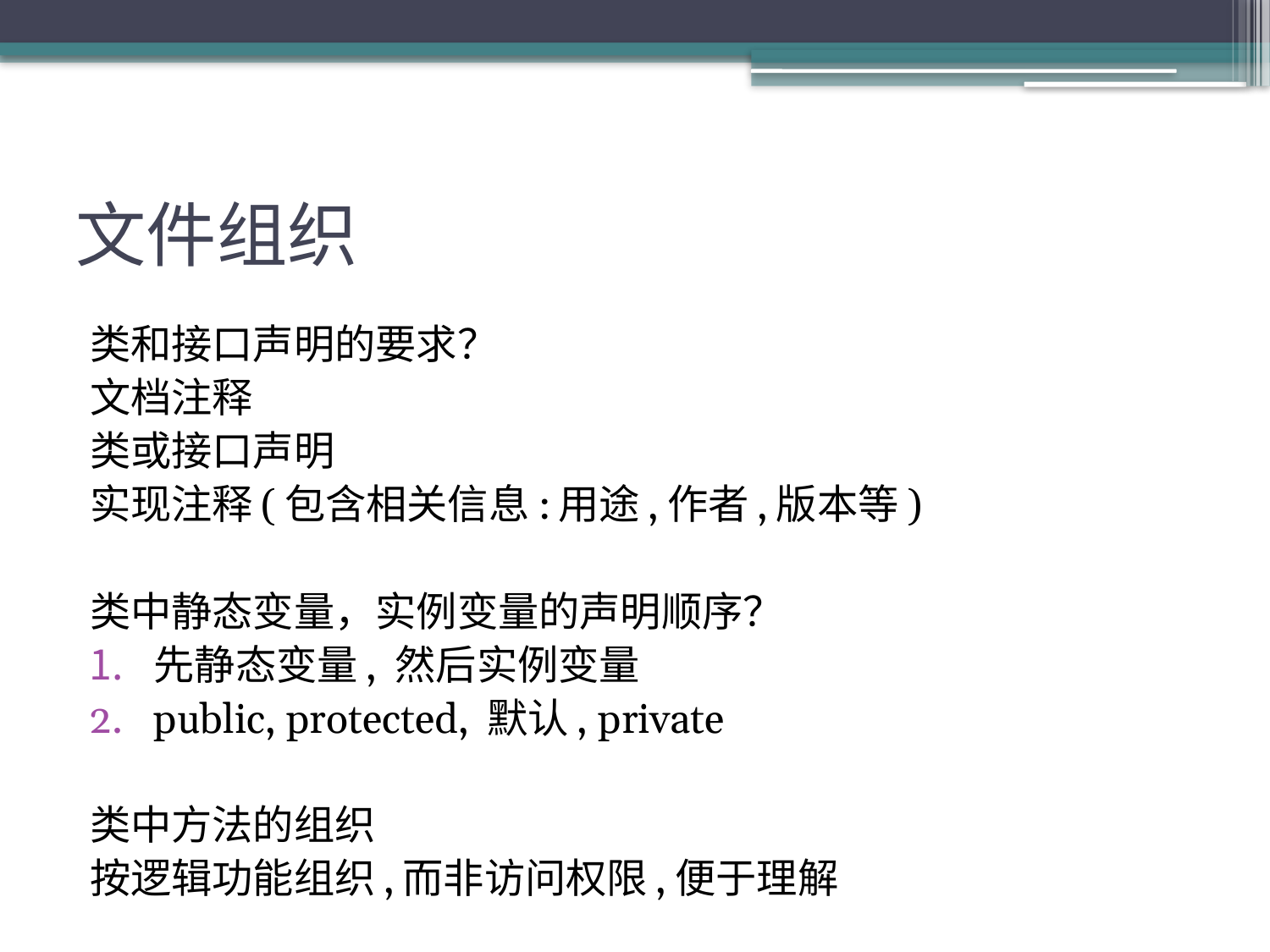

# 文件组织
类和接口声明的要求？
文档注释
类或接口声明
实现注释(包含相关信息:用途,作者,版本等)

类中静态变量，实例变量的声明顺序？
先静态变量, 然后实例变量
public, protected, 默认, private

类中方法的组织
按逻辑功能组织,而非访问权限,便于理解